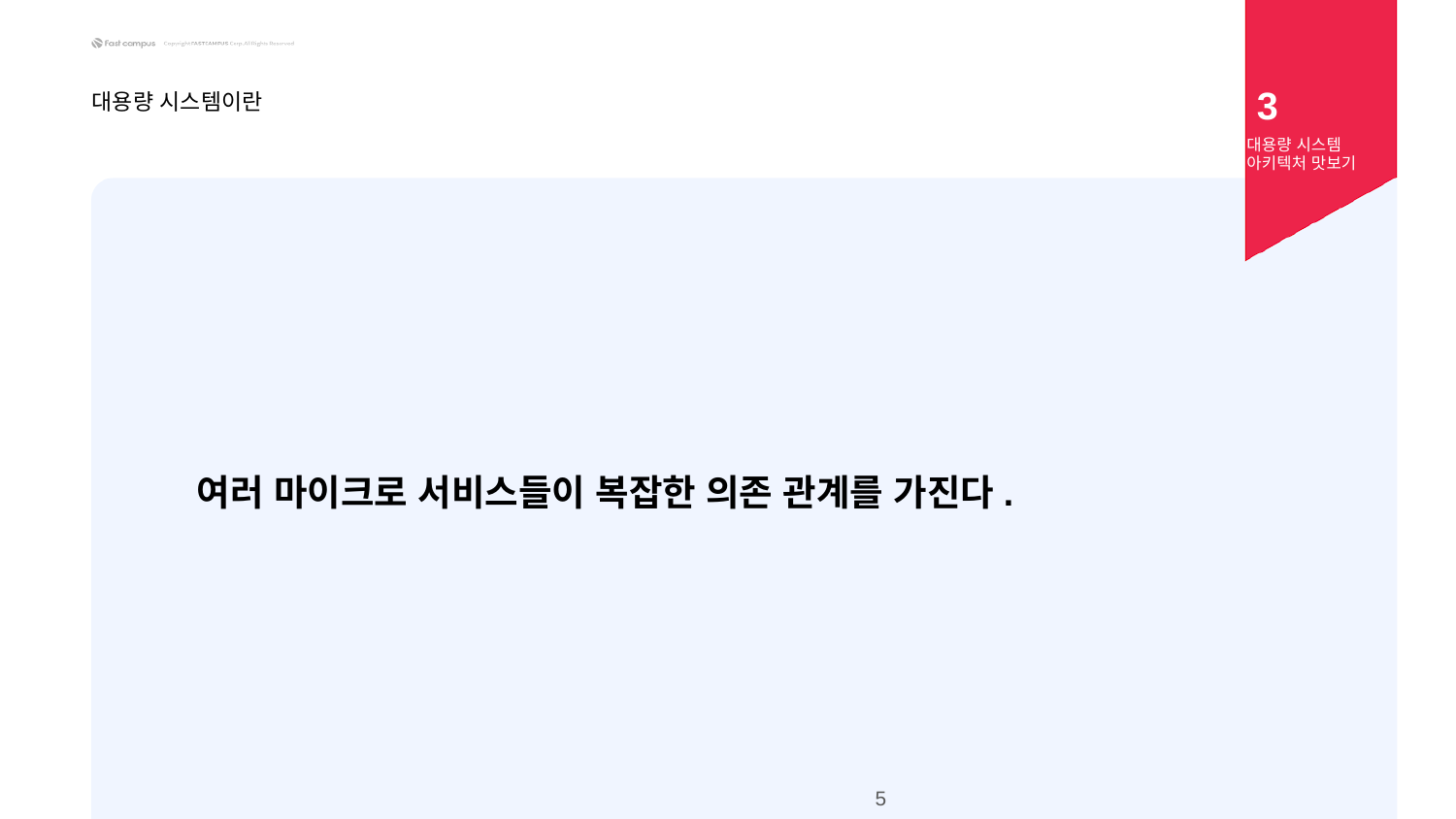

3
대용량 시스템이란
대용량 시스템 아키텍처 맛보기
여러 마이크로 서비스들이 복잡한 의존 관계를 가진다.
5